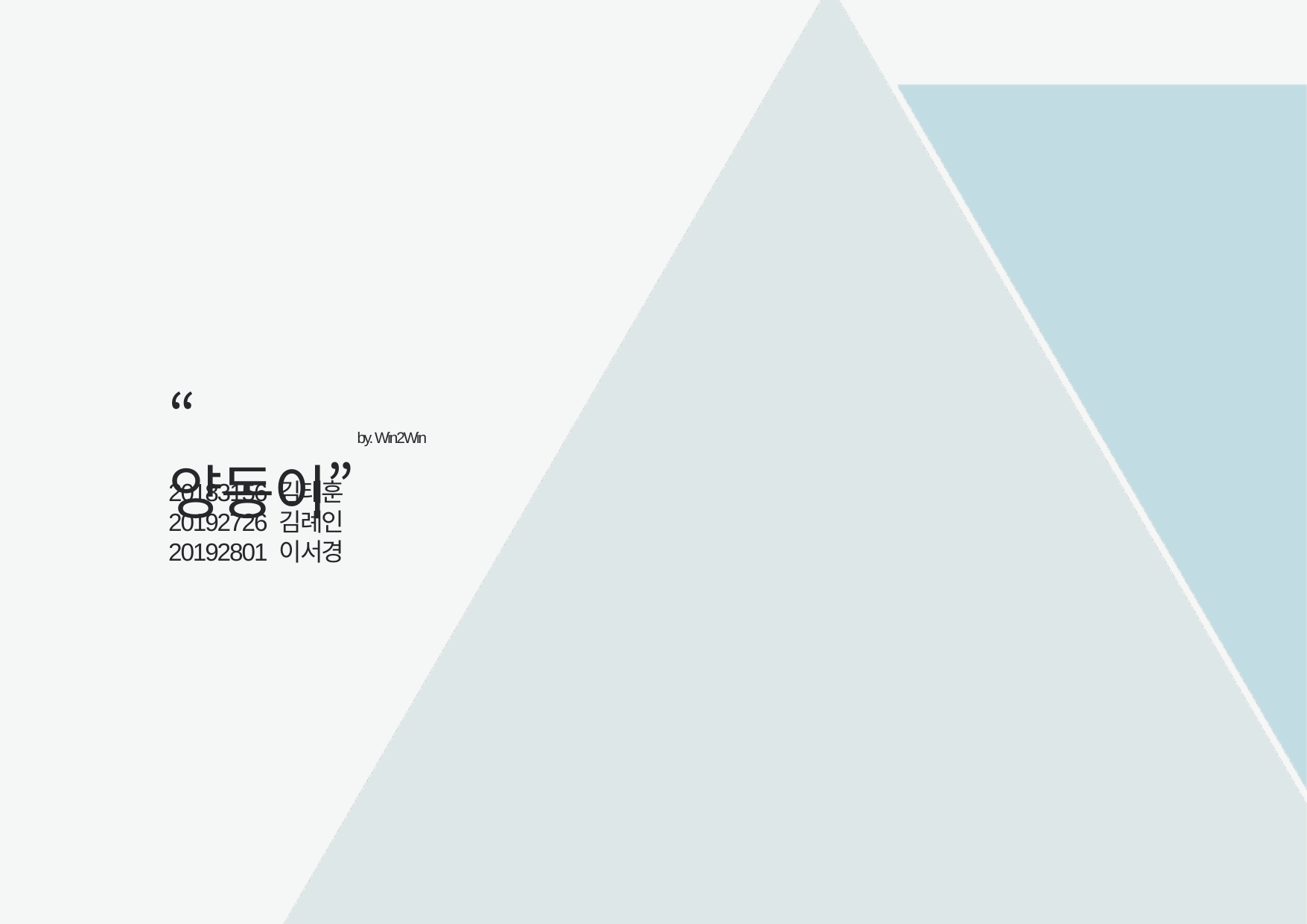

“양동이”
by. Win2Win
20183156 김태훈
20192726 김례인
20192801 이서경